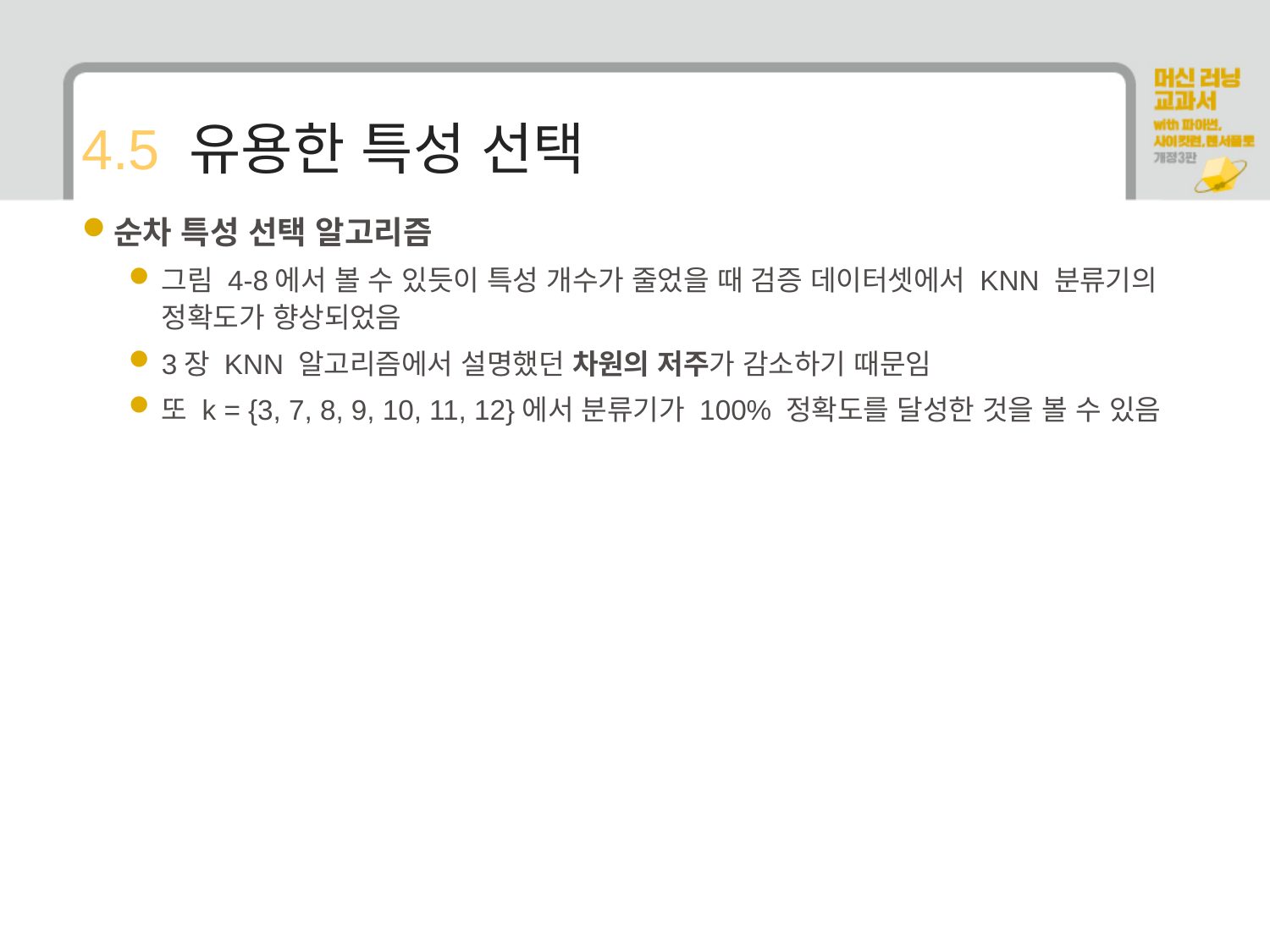

# 4.5 유용한 특성 선택
순차 특성 선택 알고리즘
그림 4-8에서 볼 수 있듯이 특성 개수가 줄었을 때 검증 데이터셋에서 KNN 분류기의 정확도가 향상되었음
3장 KNN 알고리즘에서 설명했던 차원의 저주가 감소하기 때문임
또 k = {3, 7, 8, 9, 10, 11, 12}에서 분류기가 100% 정확도를 달성한 것을 볼 수 있음